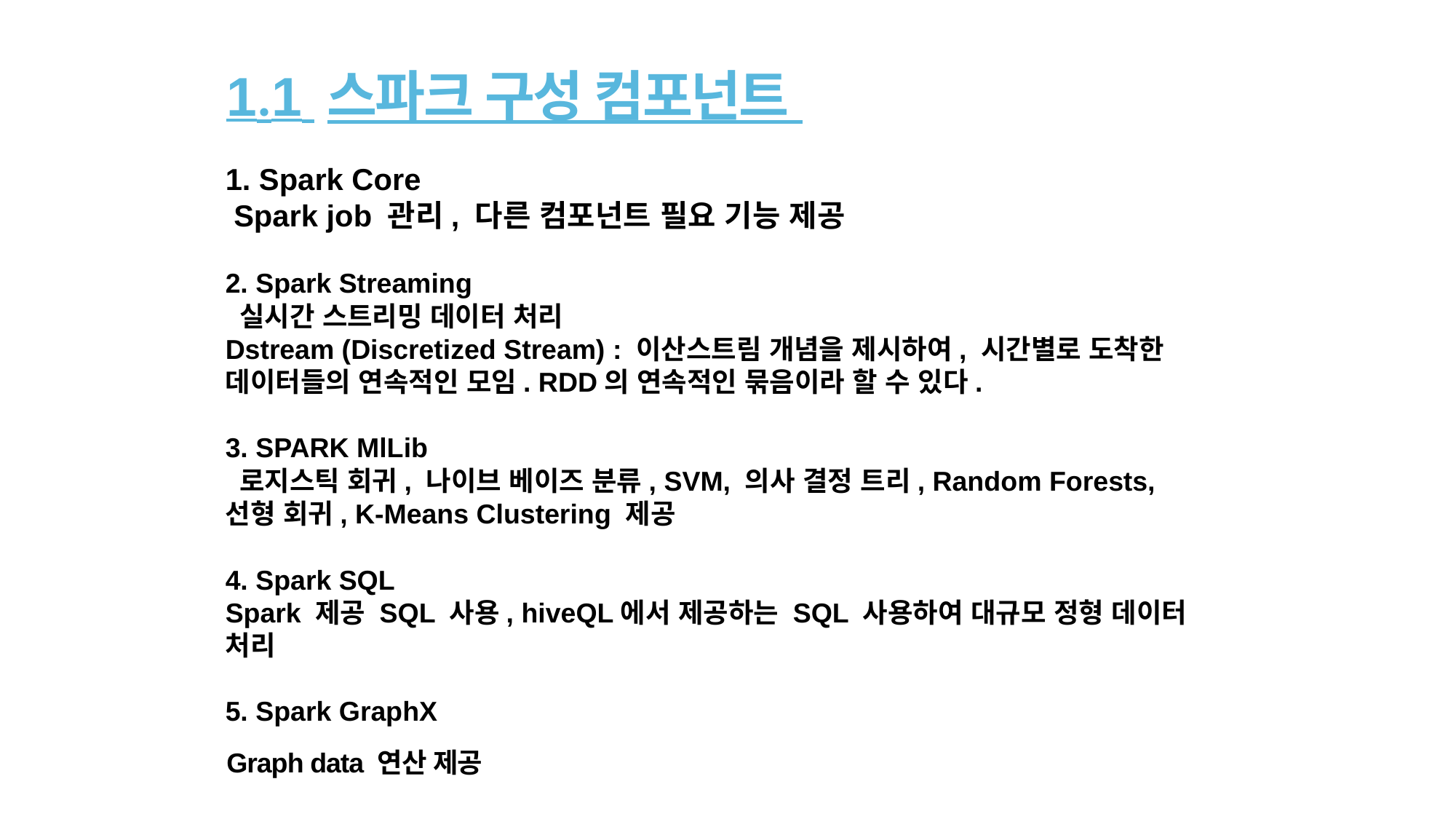

1.1 스파크 구성 컴포넌트

1. Spark Core
 Spark job 관리, 다른 컴포넌트 필요 기능 제공

2. Spark Streaming
 실시간 스트리밍 데이터 처리
Dstream (Discretized Stream) : 이산스트림 개념을 제시하여, 시간별로 도착한
데이터들의 연속적인 모임. RDD의 연속적인 묶음이라 할 수 있다.

3. SPARK MlLib
 로지스틱 회귀, 나이브 베이즈 분류, SVM, 의사 결정 트리, Random Forests,
선형 회귀, K-Means Clustering 제공

4. Spark SQL
Spark 제공 SQL 사용, hiveQL에서 제공하는 SQL 사용하여 대규모 정형 데이터 처리

5. Spark GraphX
Graph data 연산 제공